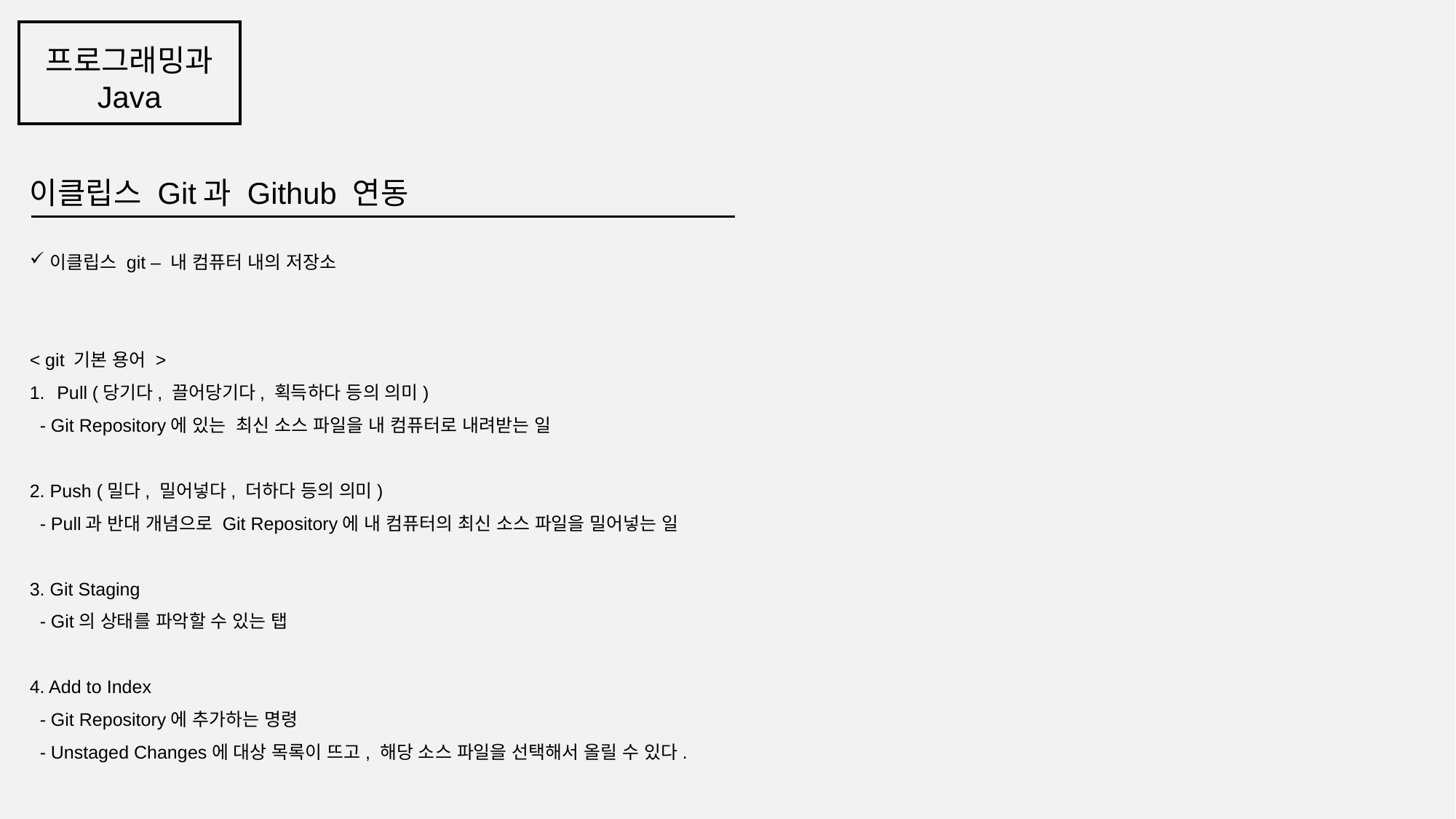

프로그래밍과
Java
이클립스 Git과 Github 연동
이클립스 git – 내 컴퓨터 내의 저장소

< git 기본 용어 >
Pull (당기다, 끌어당기다, 획득하다 등의 의미)
  - Git Repository에 있는  최신 소스 파일을 내 컴퓨터로 내려받는 일

2. Push (밀다, 밀어넣다, 더하다 등의 의미)
  - Pull과 반대 개념으로 Git Repository에 내 컴퓨터의 최신 소스 파일을 밀어넣는 일

3. Git Staging
  - Git의 상태를 파악할 수 있는 탭

4. Add to Index
  - Git Repository에 추가하는 명령
  - Unstaged Changes에 대상 목록이 뜨고, 해당 소스 파일을 선택해서 올릴 수 있다.